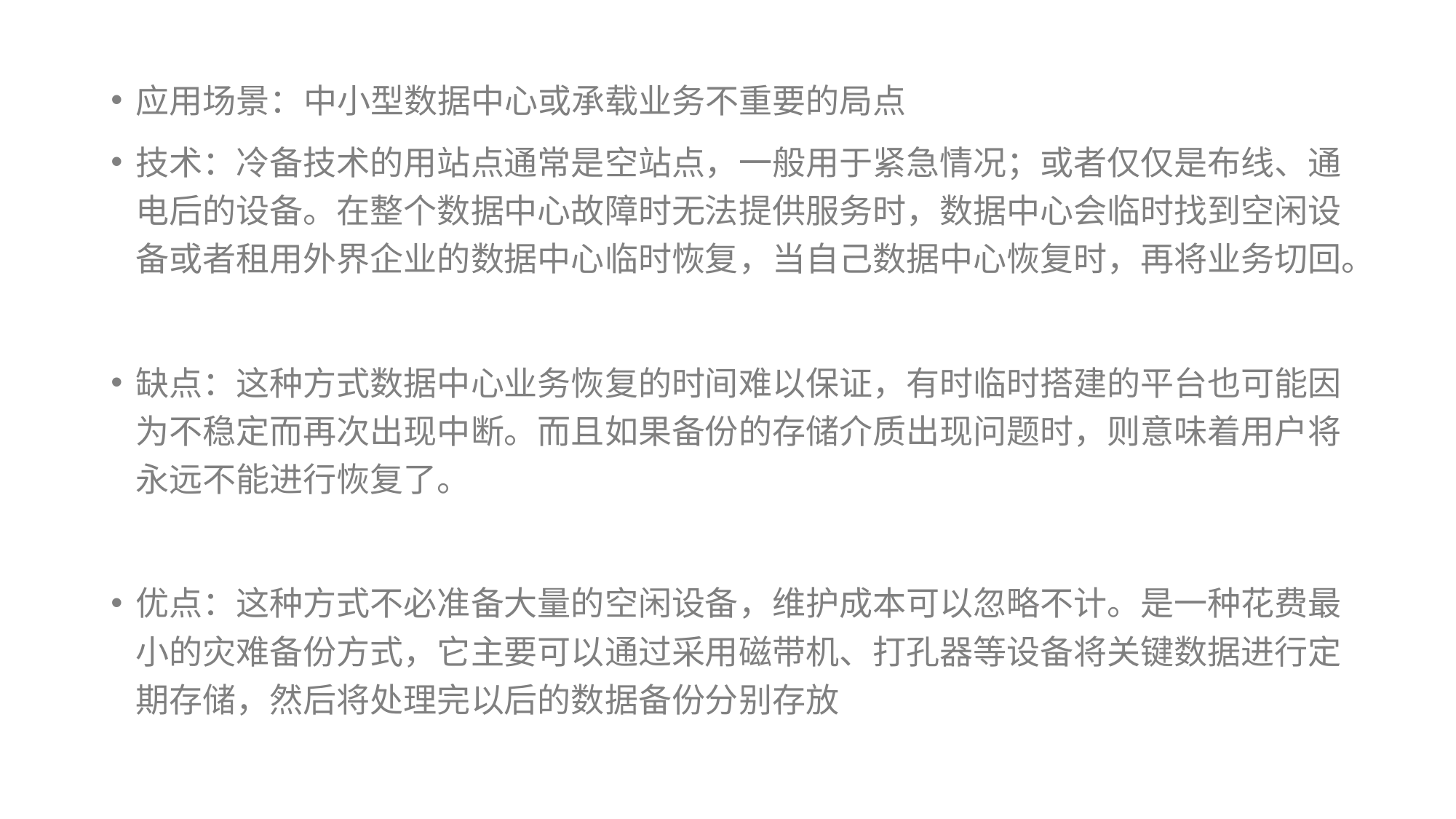

应用场景：中小型数据中心或承载业务不重要的局点
技术：冷备技术的用站点通常是空站点，一般用于紧急情况；或者仅仅是布线、通电后的设备。在整个数据中心故障时无法提供服务时，数据中心会临时找到空闲设备或者租用外界企业的数据中心临时恢复，当自己数据中心恢复时，再将业务切回。

缺点：这种方式数据中心业务恢复的时间难以保证，有时临时搭建的平台也可能因为不稳定而再次出现中断。而且如果备份的存储介质出现问题时，则意味着用户将永远不能进行恢复了。

优点：这种方式不必准备大量的空闲设备，维护成本可以忽略不计。是一种花费最小的灾难备份方式，它主要可以通过采用磁带机、打孔器等设备将关键数据进行定期存储，然后将处理完以后的数据备份分别存放